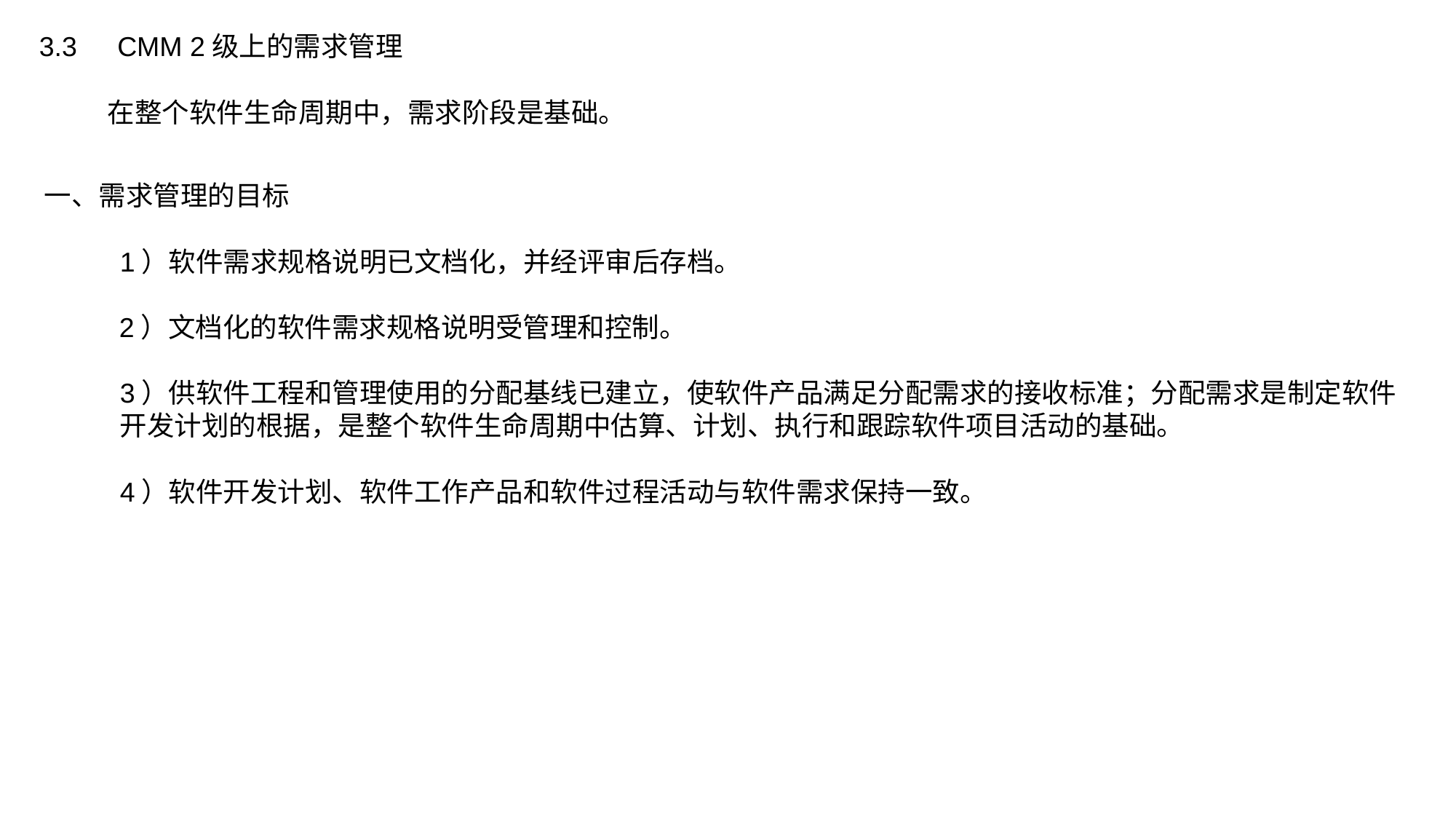

3.3　CMM 2级上的需求管理
在整个软件生命周期中，需求阶段是基础。
一、需求管理的目标
1）软件需求规格说明已文档化，并经评审后存档。
2）文档化的软件需求规格说明受管理和控制。
3）供软件工程和管理使用的分配基线已建立，使软件产品满足分配需求的接收标准；分配需求是制定软件开发计划的根据，是整个软件生命周期中估算、计划、执行和跟踪软件项目活动的基础。
4）软件开发计划、软件工作产品和软件过程活动与软件需求保持一致。